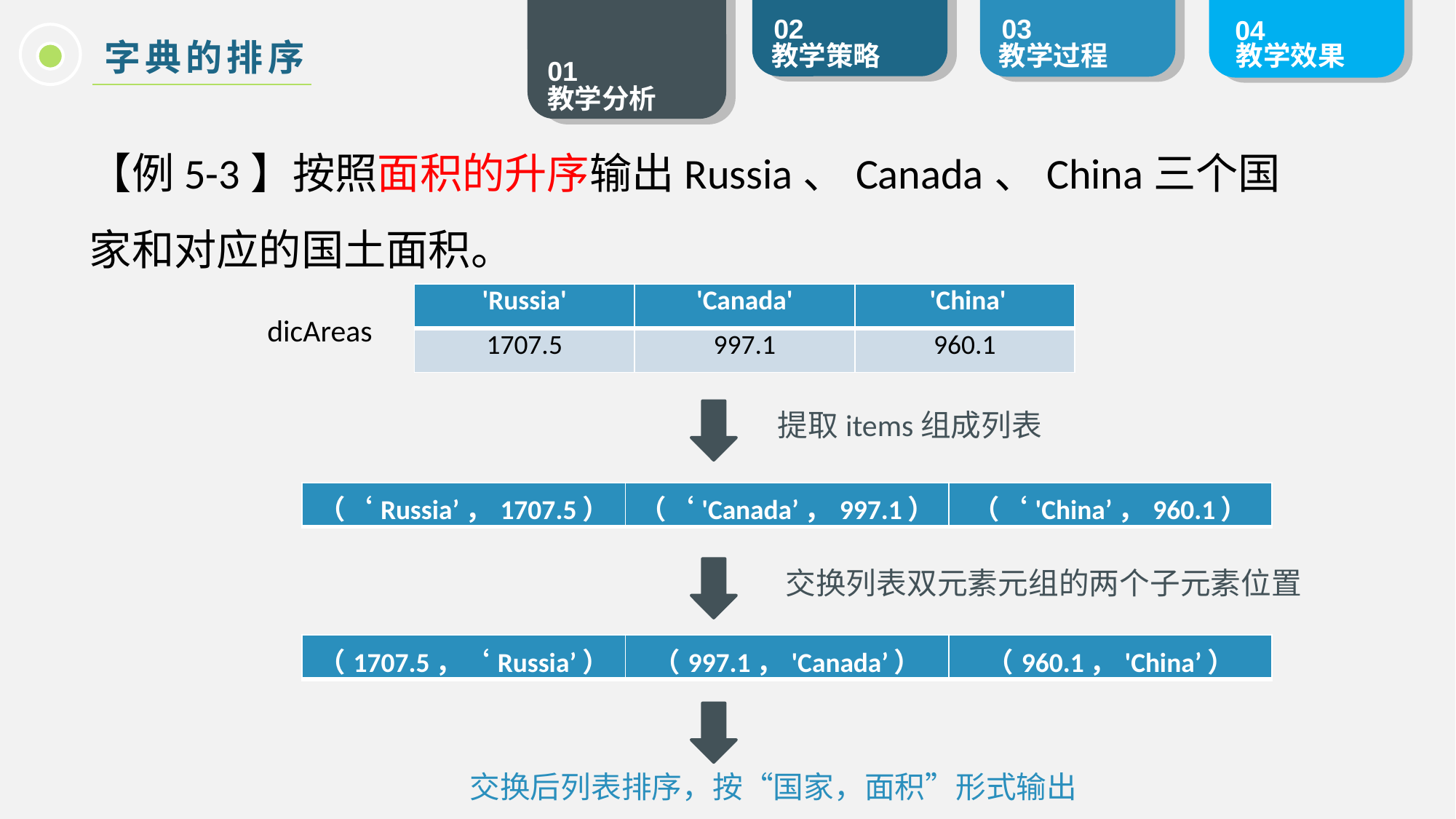

字典的排序
【例5-3】按照面积的升序输出Russia、Canada、China三个国家和对应的国土面积。

| 'Russia' | 'Canada' | 'China' |
| --- | --- | --- |
| 1707.5 | 997.1 | 960.1 |
dicAreas

提取items组成列表
| （‘Russia’，1707.5） | （‘'Canada’，997.1） | （‘'China’，960.1） |
| --- | --- | --- |

交换列表双元素元组的两个子元素位置
| （1707.5，‘Russia’） | （997.1，'Canada’） | （960.1，'China’） |
| --- | --- | --- |

交换后列表排序，按“国家，面积”形式输出